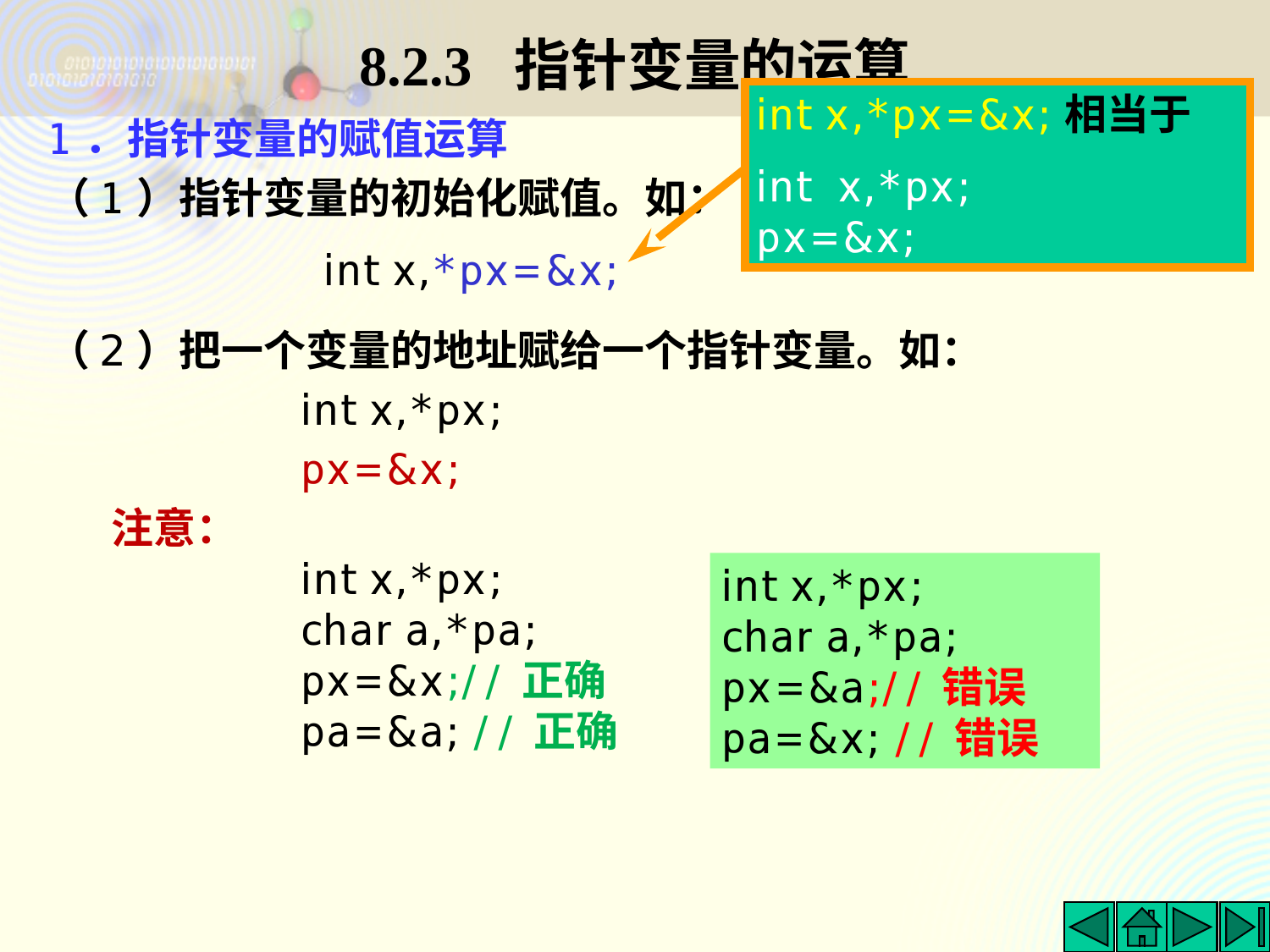

# 8.2.3  指针变量的运算
int x,*px=&x;相当于
int  x,*px;
px=&x;
1．指针变量的赋值运算
（1）指针变量的初始化赋值。如：
            int x,*px=&x;
（2）把一个变量的地址赋给一个指针变量。如：
int x,*px;
px=&x;
注意：
int x,*px;
char a,*pa;
px=&x;//正确
pa=&a; //正确

int x,*px;
char a,*pa;
px=&a;//错误pa=&x; //错误